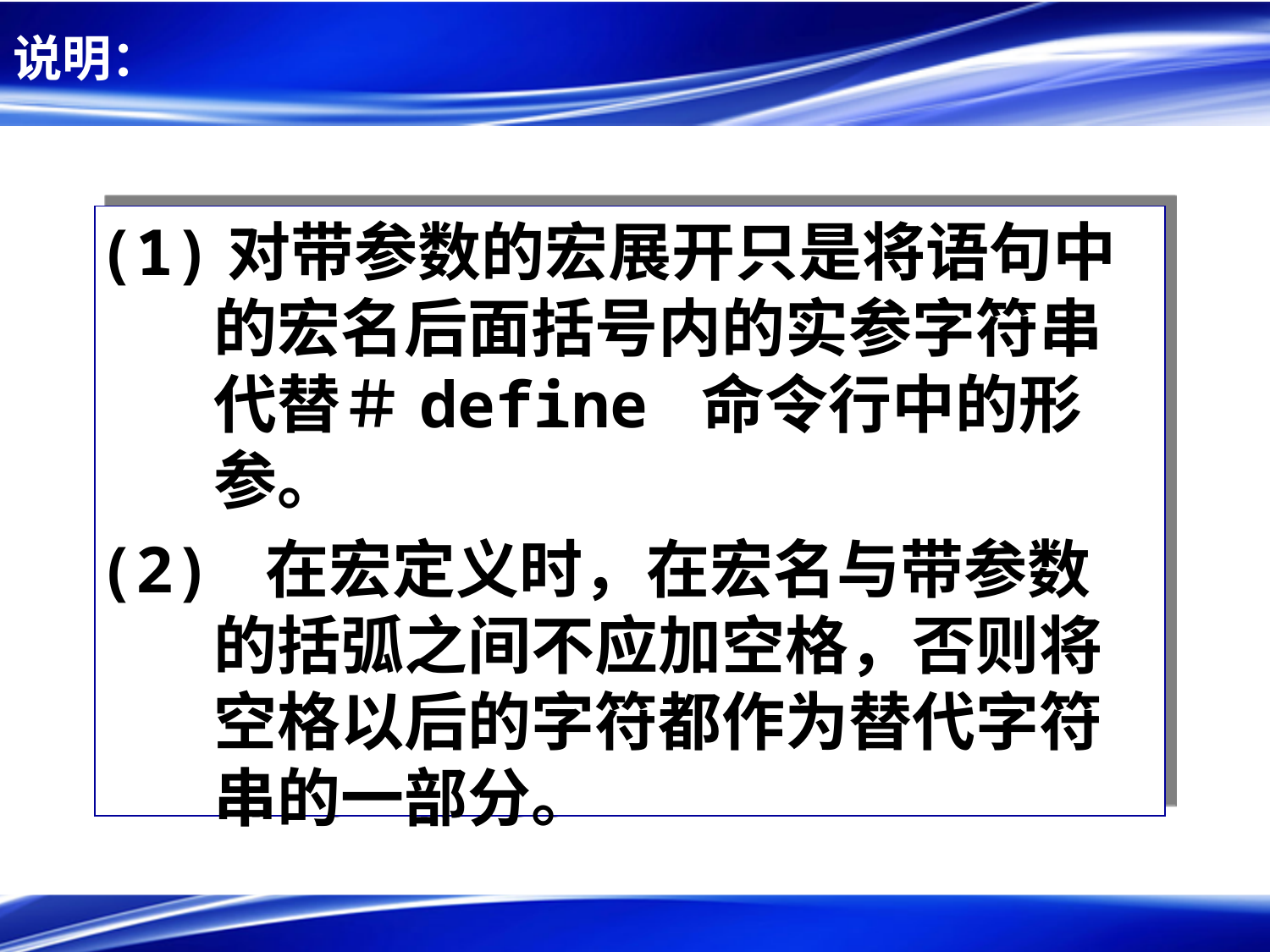

# 说明：
(1)对带参数的宏展开只是将语句中的宏名后面括号内的实参字符串代替＃define 命令行中的形参。
(2) 在宏定义时，在宏名与带参数的括弧之间不应加空格，否则将空格以后的字符都作为替代字符串的一部分。